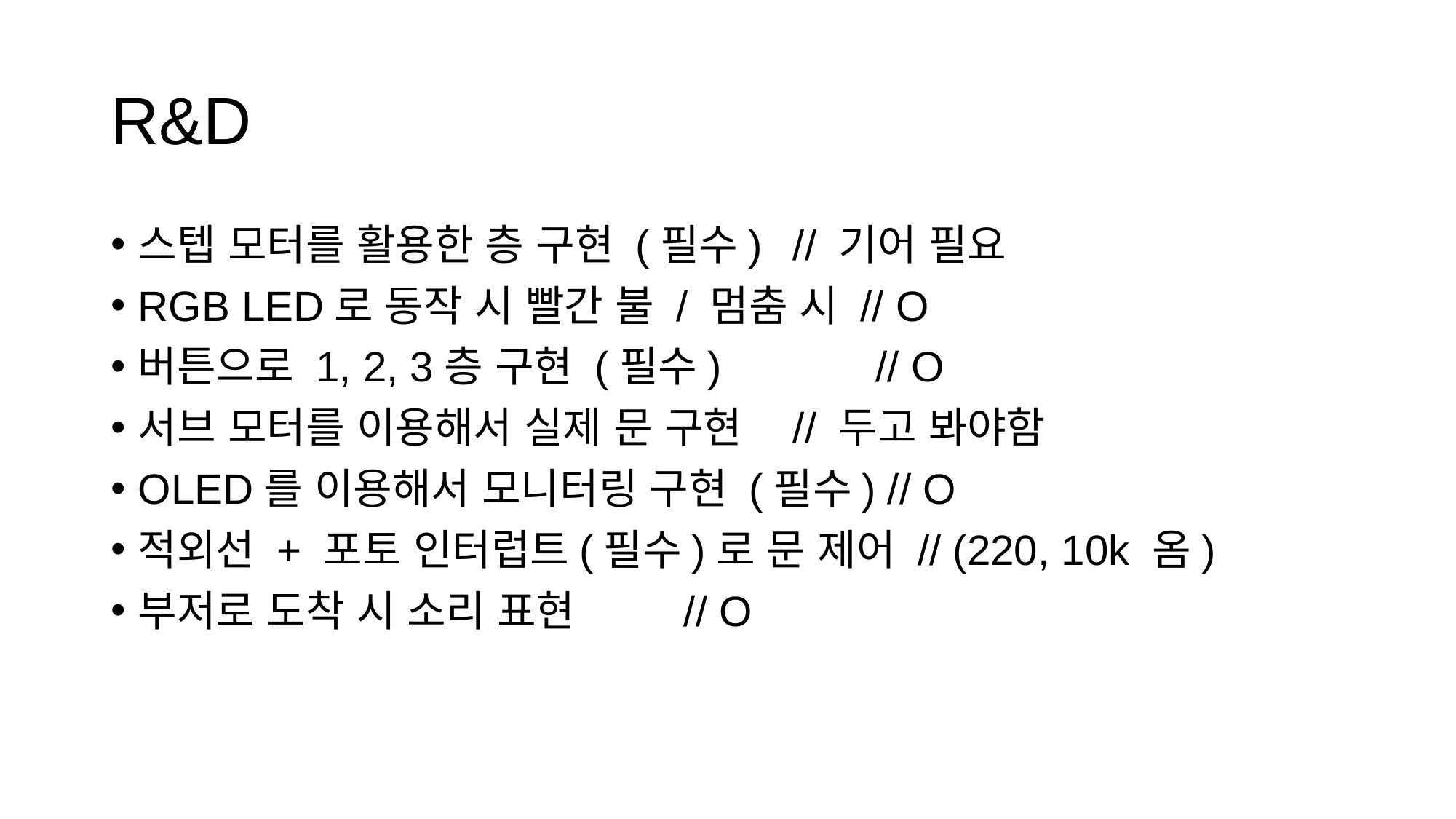

# R&D
스텝 모터를 활용한 층 구현 (필수)	// 기어 필요
RGB LED로 동작 시 빨간 불 / 멈춤 시 // O
버튼으로 1, 2, 3층 구현 (필수)	       // O
서브 모터를 이용해서 실제 문 구현	// 두고 봐야함
OLED를 이용해서 모니터링 구현 (필수) // O
적외선 + 포토 인터럽트(필수)로 문 제어 // (220, 10k 옴)
부저로 도착 시 소리 표현	// O